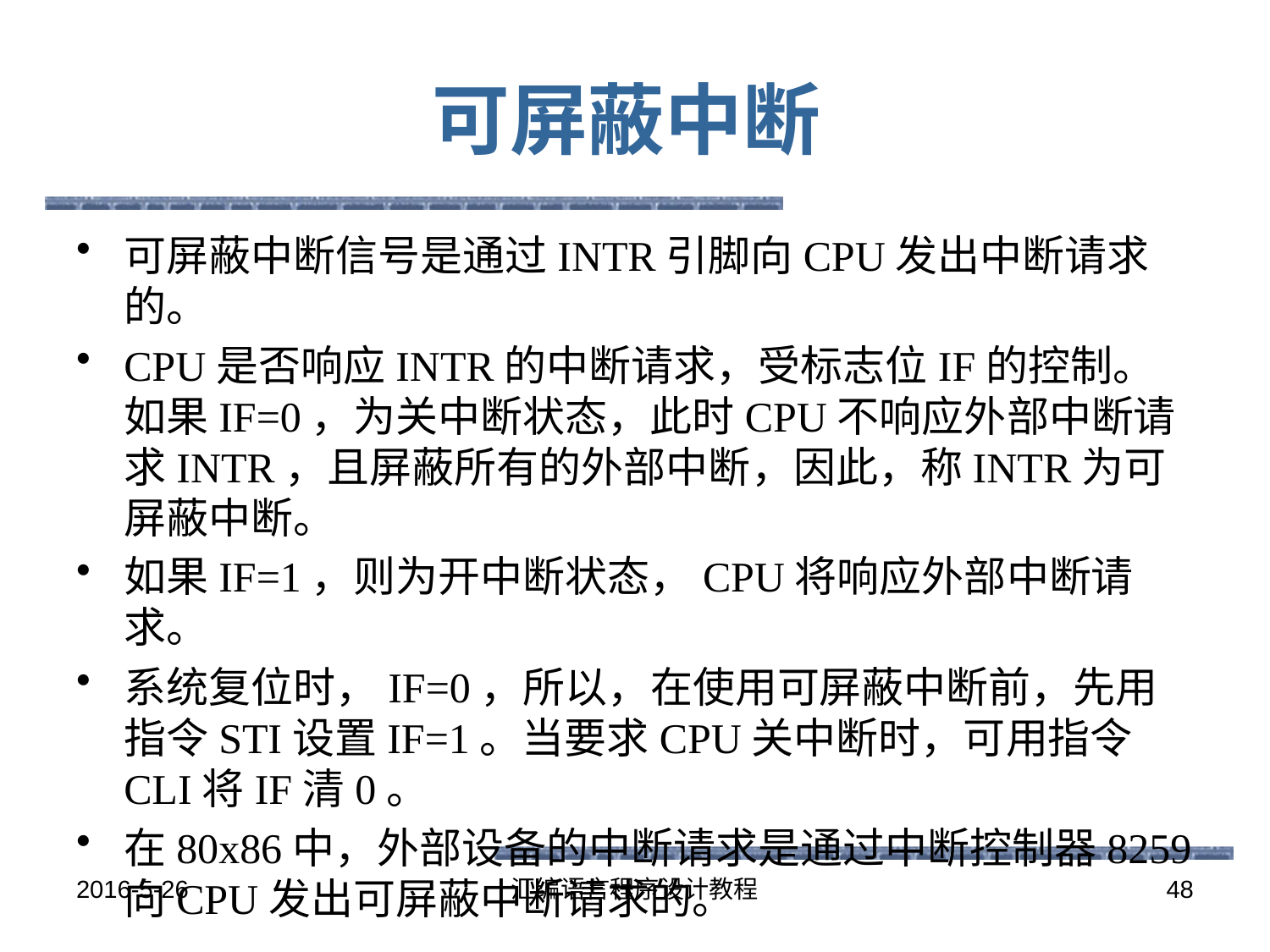

# 可屏蔽中断
可屏蔽中断信号是通过INTR引脚向CPU发出中断请求的。
CPU是否响应INTR的中断请求，受标志位IF的控制。如果IF=0，为关中断状态，此时CPU不响应外部中断请求INTR，且屏蔽所有的外部中断，因此，称INTR为可屏蔽中断。
如果IF=1，则为开中断状态，CPU将响应外部中断请求。
系统复位时，IF=0，所以，在使用可屏蔽中断前，先用指令STI设置IF=1。当要求CPU关中断时，可用指令CLI将IF清0。
在80x86中，外部设备的中断请求是通过中断控制器8259向CPU发出可屏蔽中断请求的。
2016-5-26
汇编语言程序设计教程
48